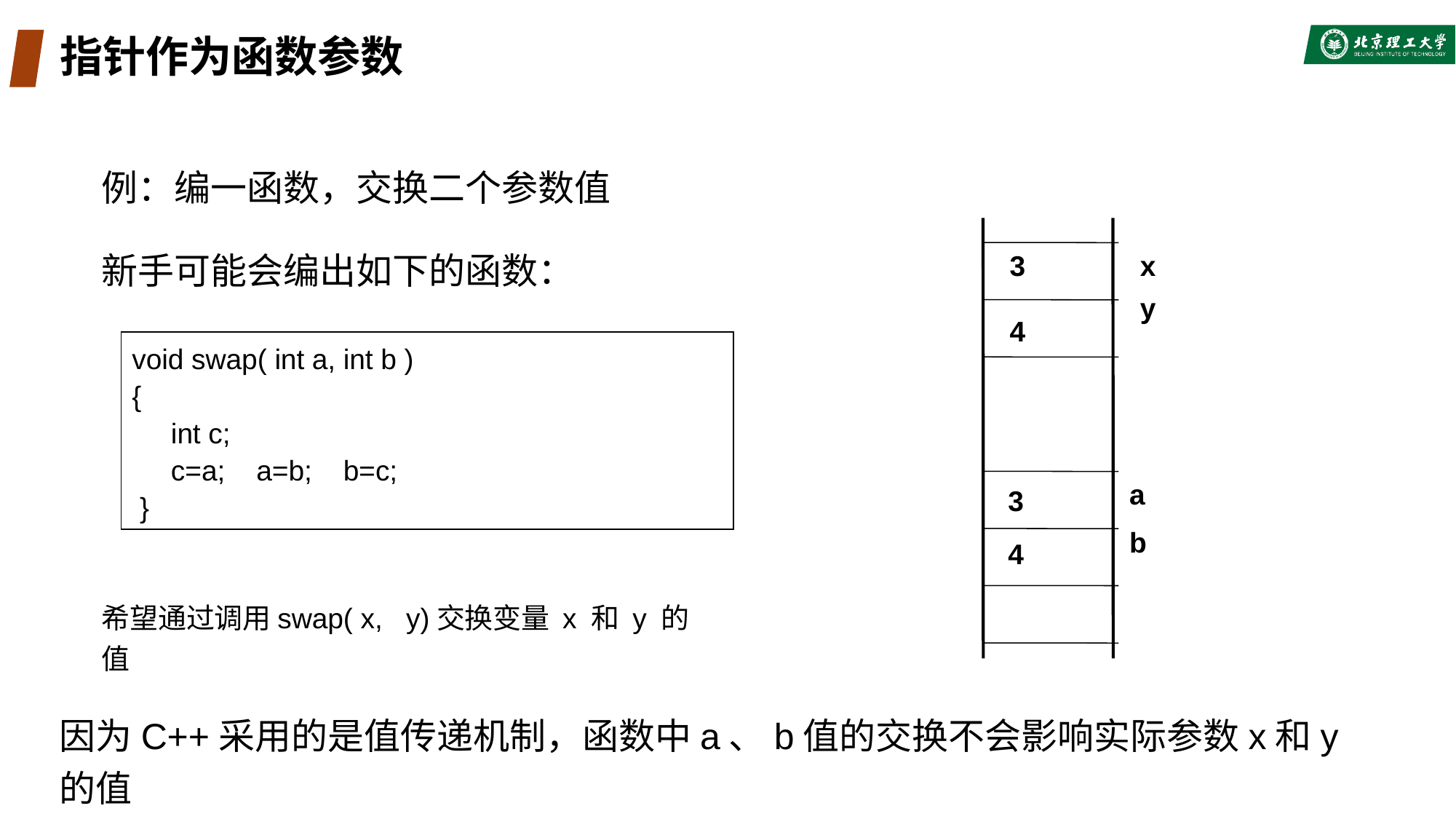

# 指针作为函数参数
例：编一函数，交换二个参数值

x
y
  3

  4

a
b

新手可能会编出如下的函数：
void swap( int a, int b )
{
     int c;
     c=a;    a=b;    b=c;
 }
  3
  4
希望通过调用swap( x,   y)交换变量 x 和 y 的值
因为C++采用的是值传递机制，函数中a、b值的交换不会影响实际参数x和y的值